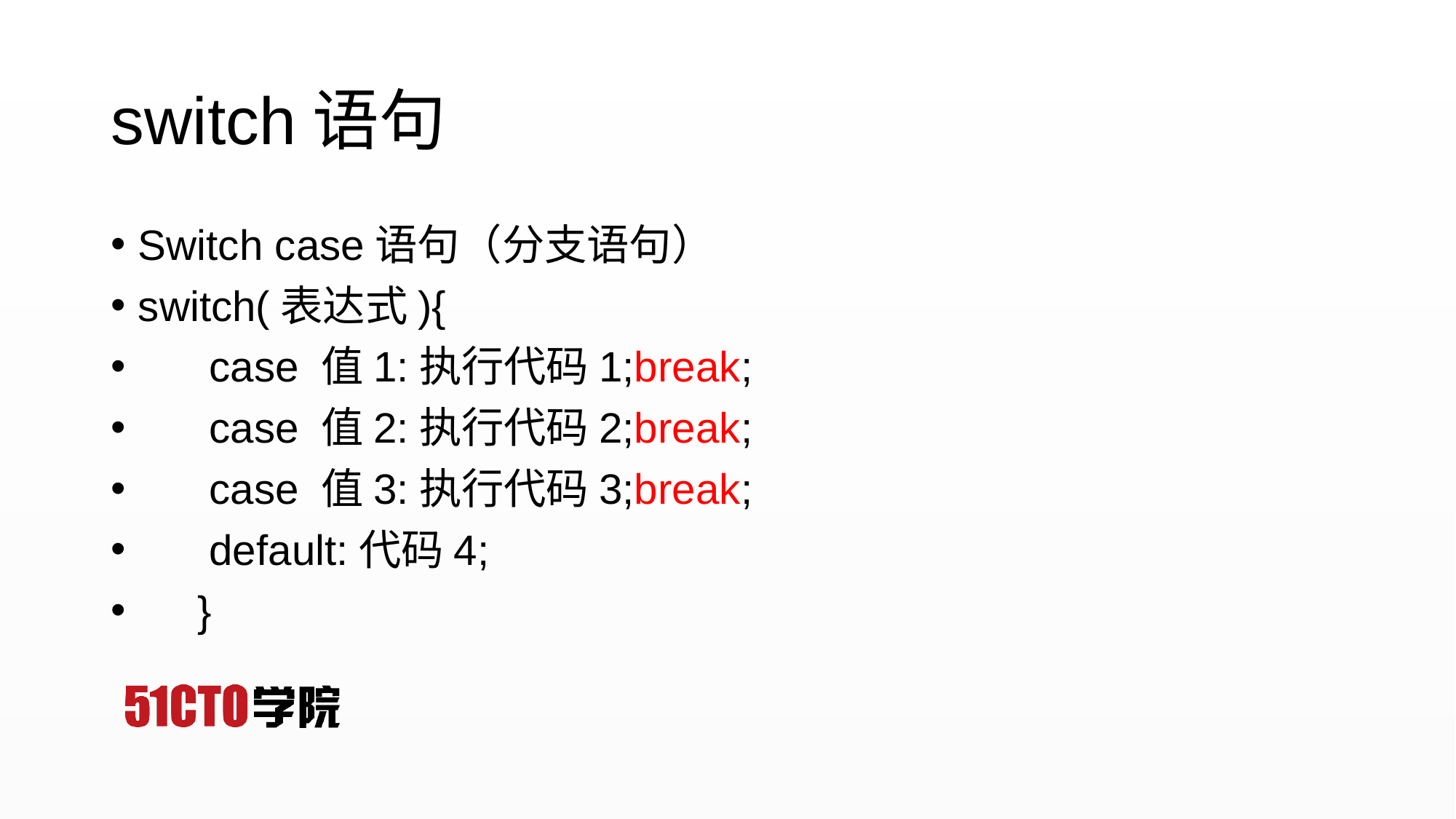

# switch语句
Switch case语句（分支语句）
switch(表达式){
      case 值1:执行代码1;break;
      case 值2:执行代码2;break;
      case 值3:执行代码3;break;
      default:代码4;
     }